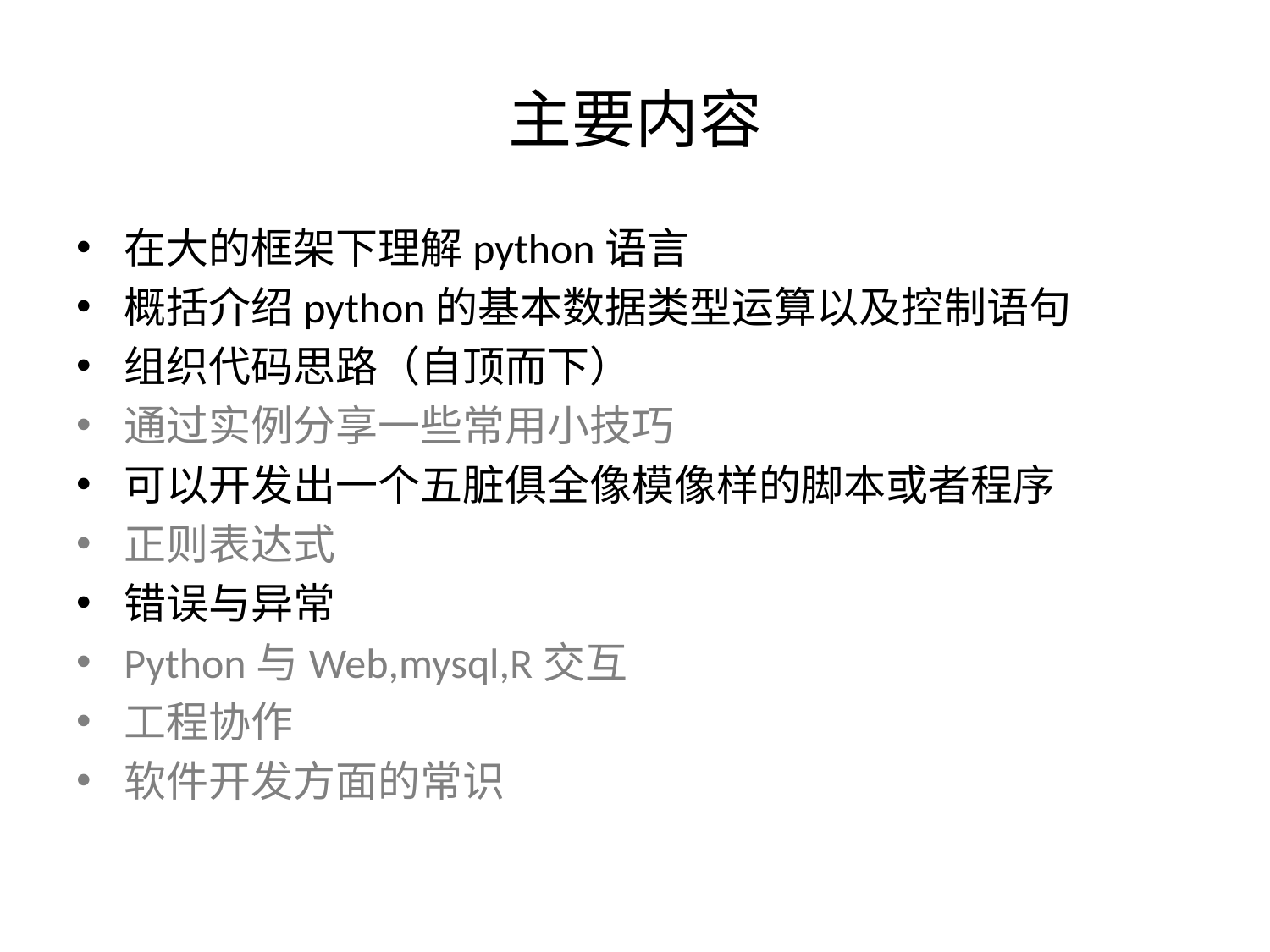

# 主要内容
在大的框架下理解python语言
概括介绍python的基本数据类型运算以及控制语句
组织代码思路（自顶而下）
通过实例分享一些常用小技巧
可以开发出一个五脏俱全像模像样的脚本或者程序
正则表达式
错误与异常
Python与Web,mysql,R交互
工程协作
软件开发方面的常识